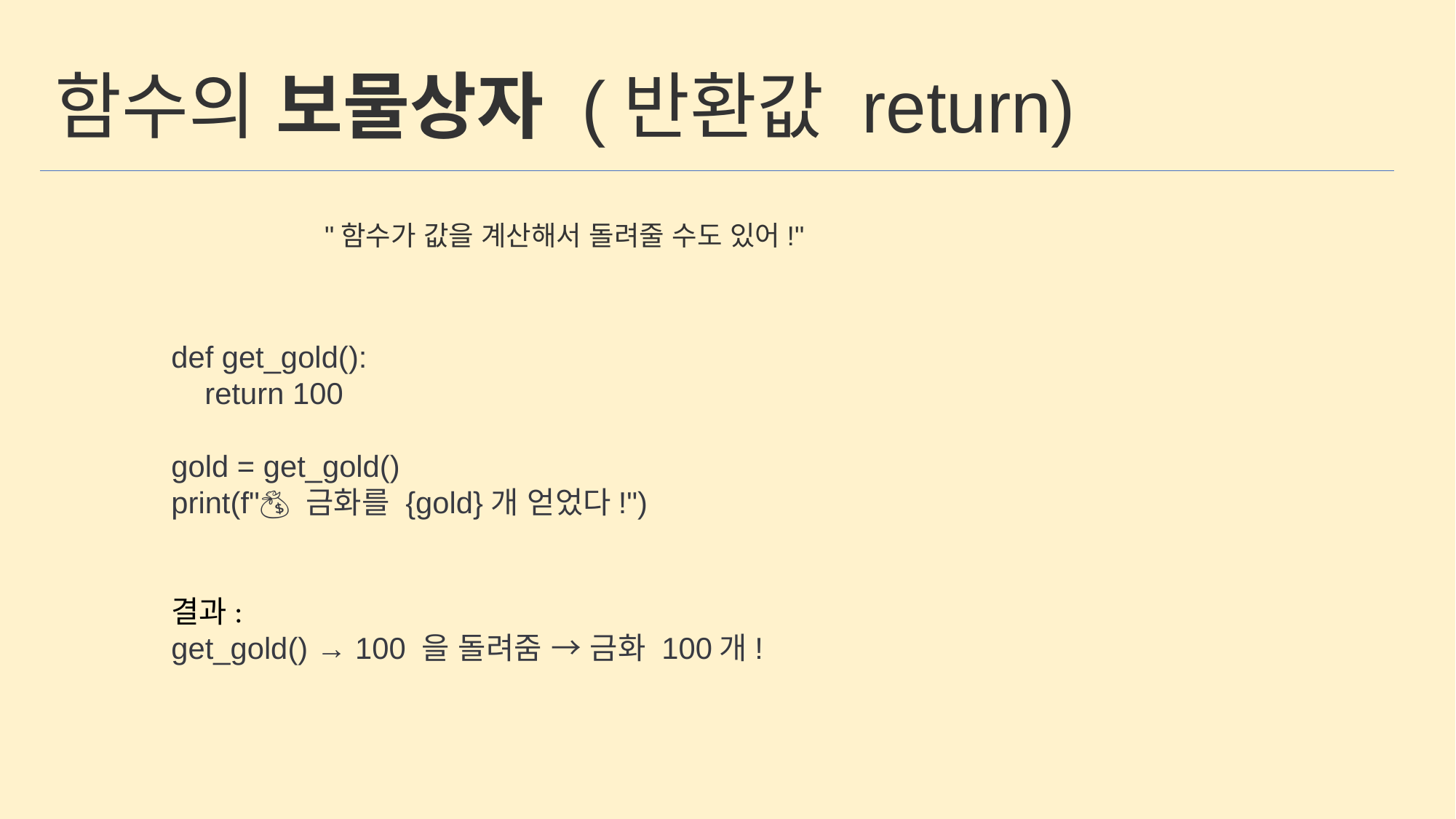

함수의 보물상자 (반환값 return)
"함수가 값을 계산해서 돌려줄 수도 있어!"
def get_gold():
    return 100

gold = get_gold()
print(f"💰 금화를 {gold}개 얻었다!")

결과:
get_gold() → 100 을 돌려줌 → 금화 100개!